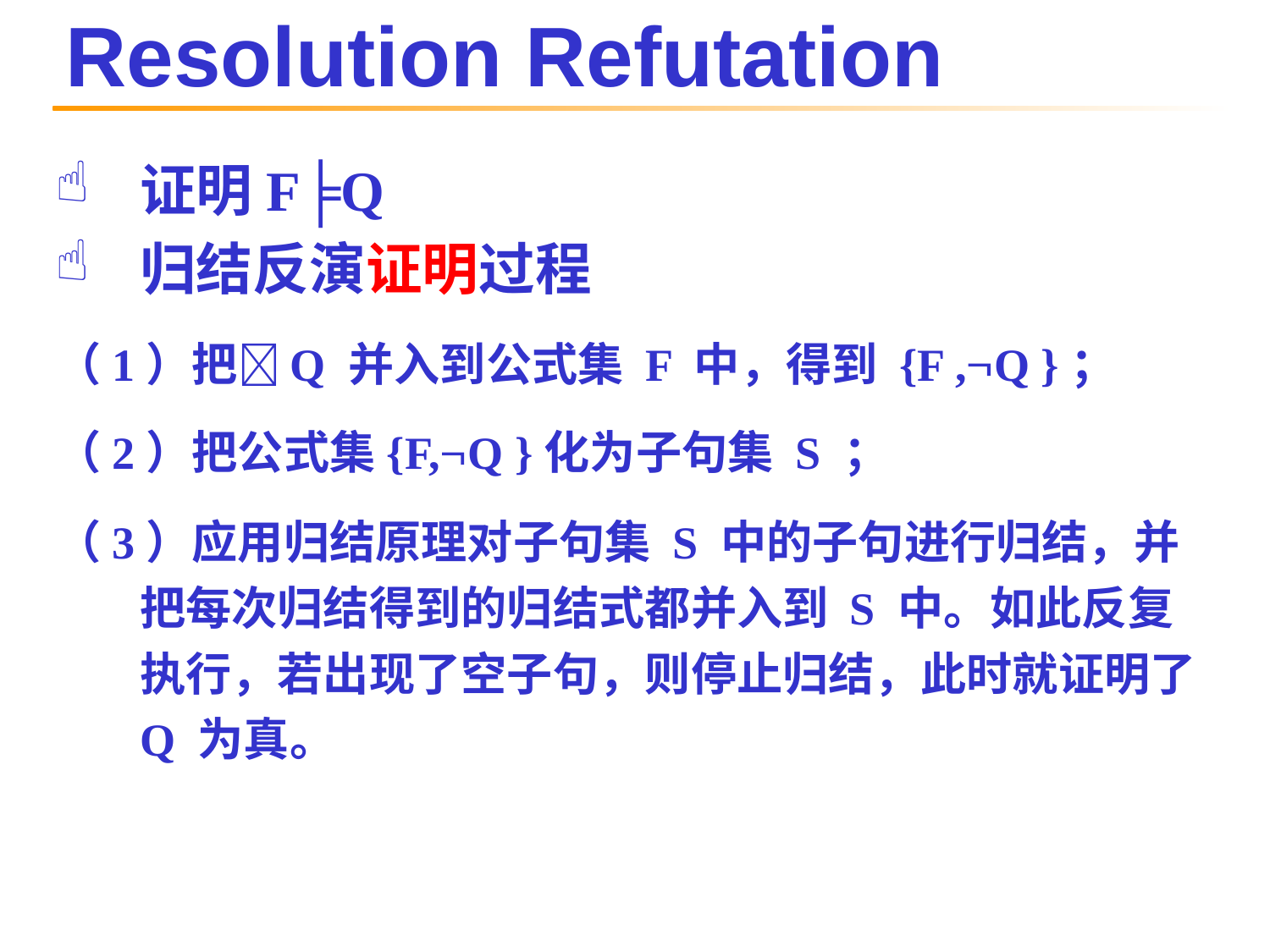

# Resolution Refutation
证明F╞Q
归结反演证明过程
（1）把¬Q 并入到公式集 F 中，得到 {F ,¬Q }；
（2）把公式集{F,¬Q }化为子句集 S ；
（3）应用归结原理对子句集 S 中的子句进行归结，并把每次归结得到的归结式都并入到 S 中。如此反复执行，若出现了空子句，则停止归结，此时就证明了 Q 为真。